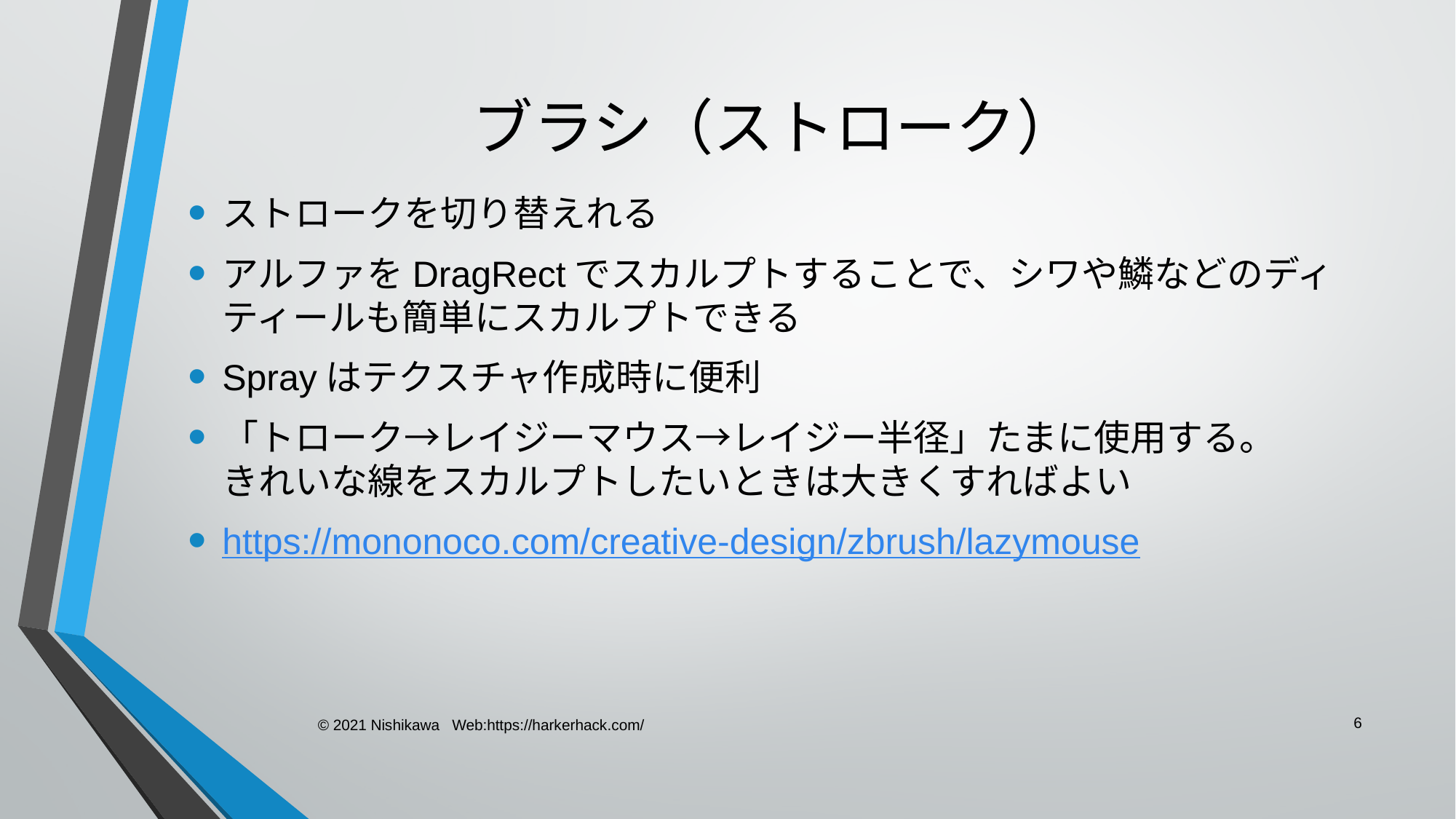

# ブラシ（ストローク）
ストロークを切り替えれる
アルファをDragRectでスカルプトすることで、シワや鱗などのディティールも簡単にスカルプトできる
Sprayはテクスチャ作成時に便利
「トローク→レイジーマウス→レイジー半径」たまに使用する。
きれいな線をスカルプトしたいときは大きくすればよい
https://mononoco.com/creative-design/zbrush/lazymouse

6
© 2021 Nishikawa   Web:https://harkerhack.com/